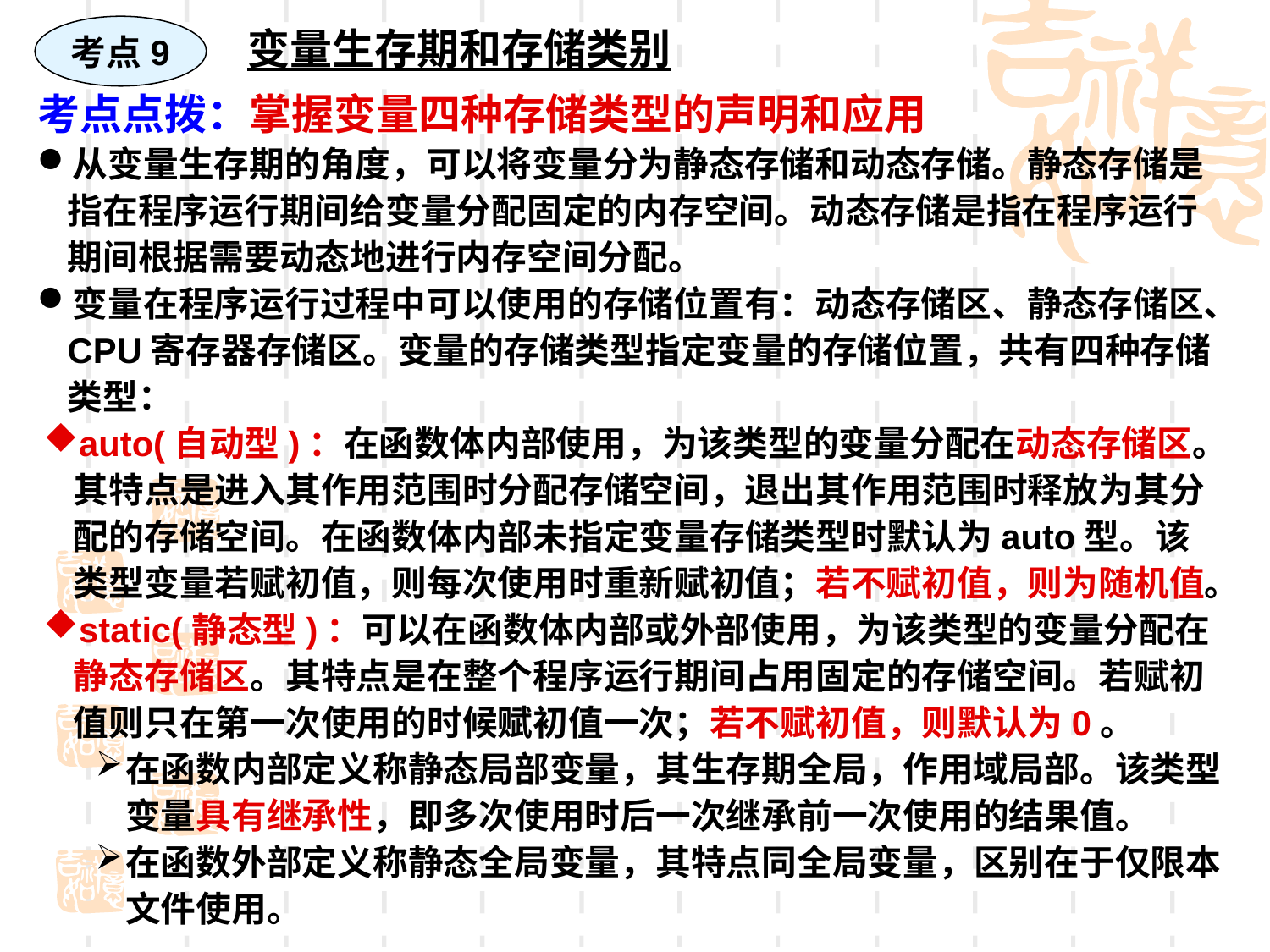

考点9
变量生存期和存储类别
考点点拨：掌握变量四种存储类型的声明和应用
从变量生存期的角度，可以将变量分为静态存储和动态存储。静态存储是指在程序运行期间给变量分配固定的内存空间。动态存储是指在程序运行期间根据需要动态地进行内存空间分配。
变量在程序运行过程中可以使用的存储位置有：动态存储区、静态存储区、CPU寄存器存储区。变量的存储类型指定变量的存储位置，共有四种存储类型：
auto(自动型)：在函数体内部使用，为该类型的变量分配在动态存储区。其特点是进入其作用范围时分配存储空间，退出其作用范围时释放为其分配的存储空间。在函数体内部未指定变量存储类型时默认为auto型。该类型变量若赋初值，则每次使用时重新赋初值；若不赋初值，则为随机值。
static(静态型)：可以在函数体内部或外部使用，为该类型的变量分配在静态存储区。其特点是在整个程序运行期间占用固定的存储空间。若赋初值则只在第一次使用的时候赋初值一次；若不赋初值，则默认为0。
在函数内部定义称静态局部变量，其生存期全局，作用域局部。该类型变量具有继承性，即多次使用时后一次继承前一次使用的结果值。
在函数外部定义称静态全局变量，其特点同全局变量，区别在于仅限本文件使用。